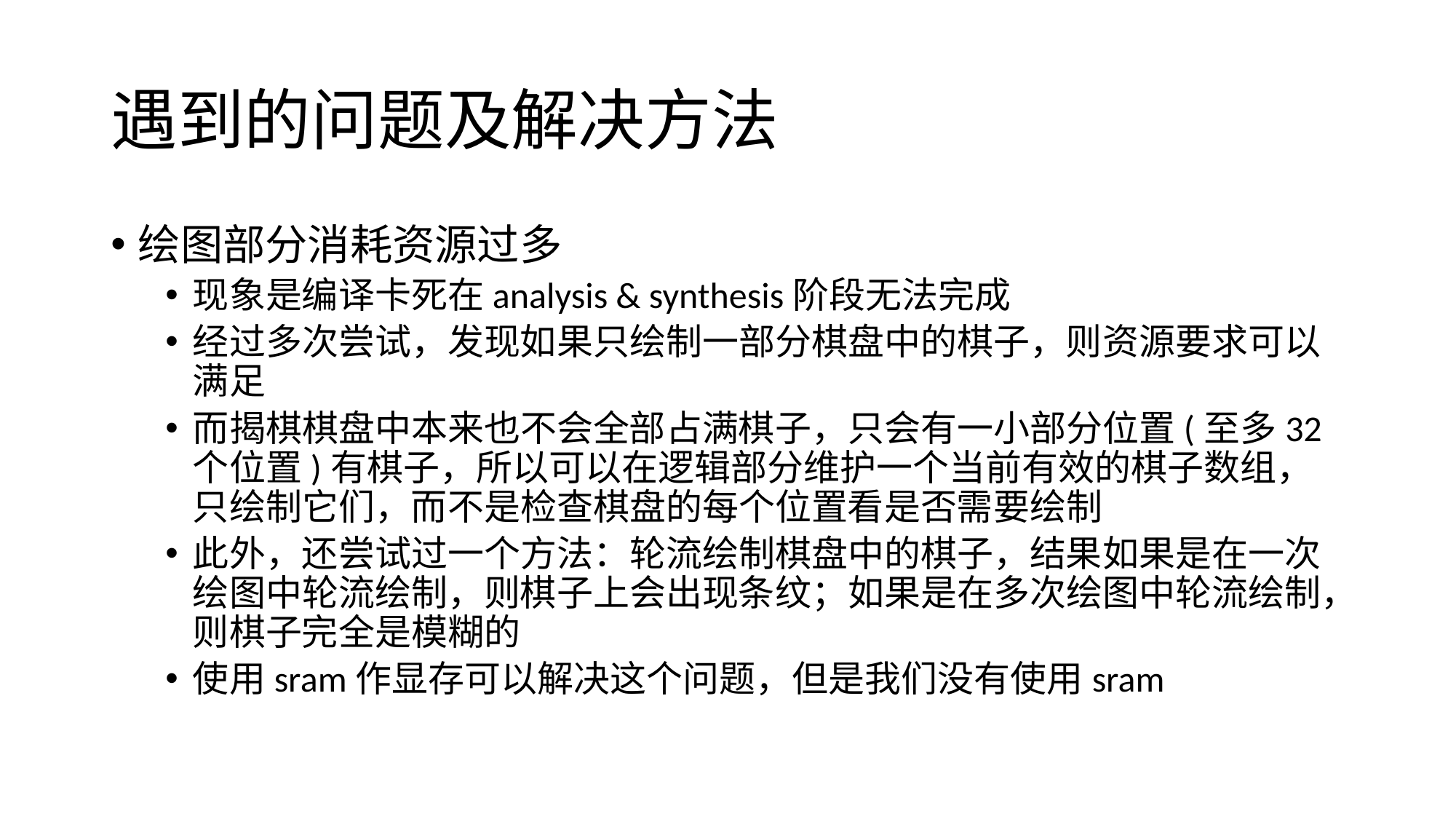

# 遇到的问题及解决方法
绘图部分消耗资源过多
现象是编译卡死在analysis & synthesis阶段无法完成
经过多次尝试，发现如果只绘制一部分棋盘中的棋子，则资源要求可以满足
而揭棋棋盘中本来也不会全部占满棋子，只会有一小部分位置(至多32个位置)有棋子，所以可以在逻辑部分维护一个当前有效的棋子数组，只绘制它们，而不是检查棋盘的每个位置看是否需要绘制
此外，还尝试过一个方法：轮流绘制棋盘中的棋子，结果如果是在一次绘图中轮流绘制，则棋子上会出现条纹；如果是在多次绘图中轮流绘制，则棋子完全是模糊的
使用sram作显存可以解决这个问题，但是我们没有使用sram